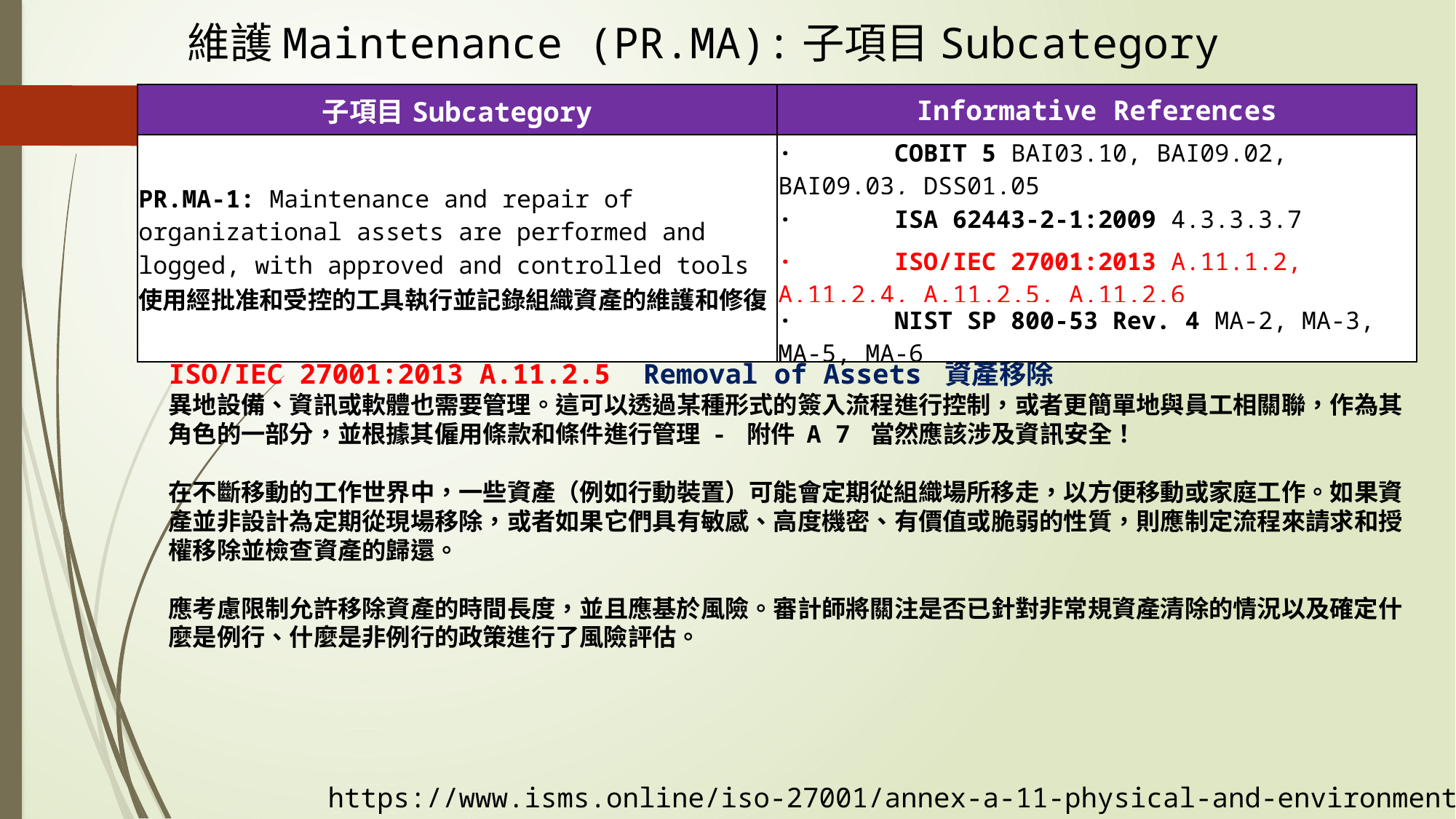

維護Maintenance (PR.MA):子項目Subcategory
| 子項目Subcategory | Informative References |
| --- | --- |
| PR.MA-1: Maintenance and repair of organizational assets are performed and logged, with approved and controlled tools 使用經批准和受控的工具執行並記錄組織資產的維護和修復 | ·       COBIT 5 BAI03.10, BAI09.02, BAI09.03, DSS01.05 |
|  | ·       ISA 62443-2-1:2009 4.3.3.3.7 |
|  | ·       ISO/IEC 27001:2013 A.11.1.2, A.11.2.4, A.11.2.5, A.11.2.6 |
|  | ·       NIST SP 800-53 Rev. 4 MA-2, MA-3, MA-5, MA-6 |
ISO/IEC 27001:2013 A.11.2.5  Removal of Assets 資產移除
異地設備、資訊或軟體也需要管理。這可以透過某種形式的簽入流程進行控制，或者更簡單地與員工相關聯，作為其角色的一部分，並根據其僱用條款和條件進行管理 - 附件 A 7 當然應該涉及資訊安全！

在不斷移動的工作世界中，一些資產（例如行動裝置）可能會定期從組織場所移走，以方便移動或家庭工作。如果資產並非設計為定期從現場移除，或者如果它們具有敏感、高度機密、有價值或脆弱的性質，則應制定流程來請求和授權移除並檢查資產的歸還。

應考慮限制允許移除資產的時間長度，並且應基於風險。審計師將關注是否已針對非常規資產清除的情況以及確定什麼是例行、什麼是非例行的政策進行了風險評估。
https://www.isms.online/iso-27001/annex-a-11-physical-and-environmental-security/